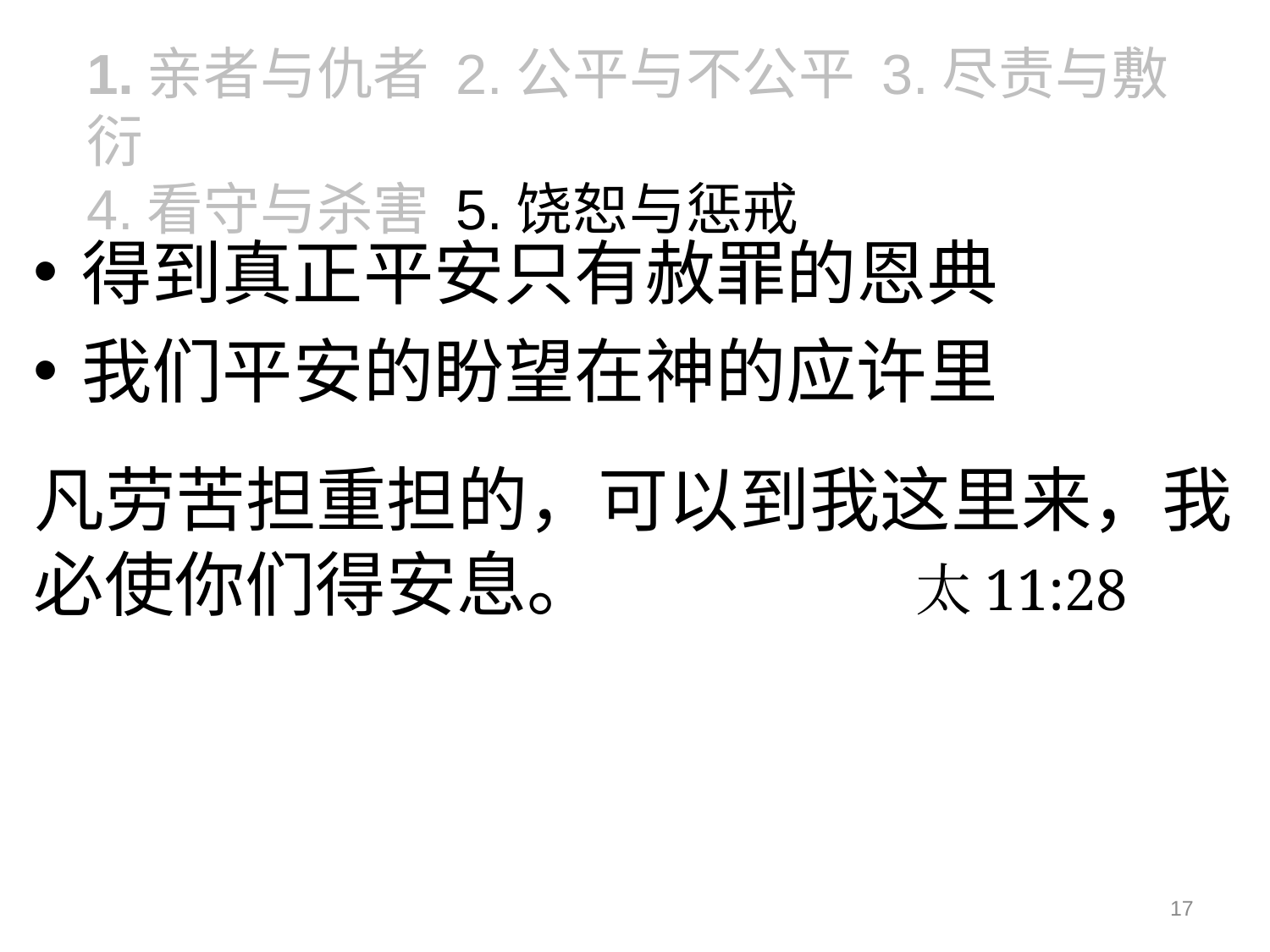

1.亲者与仇者 2.公平与不公平 3.尽责与敷衍
4.看守与杀害 5.饶恕与惩戒
得到真正平安只有赦罪的恩典
我们平安的盼望在神的应许里

凡劳苦担重担的，可以到我这里来，我必使你们得安息。                    太11:28

17